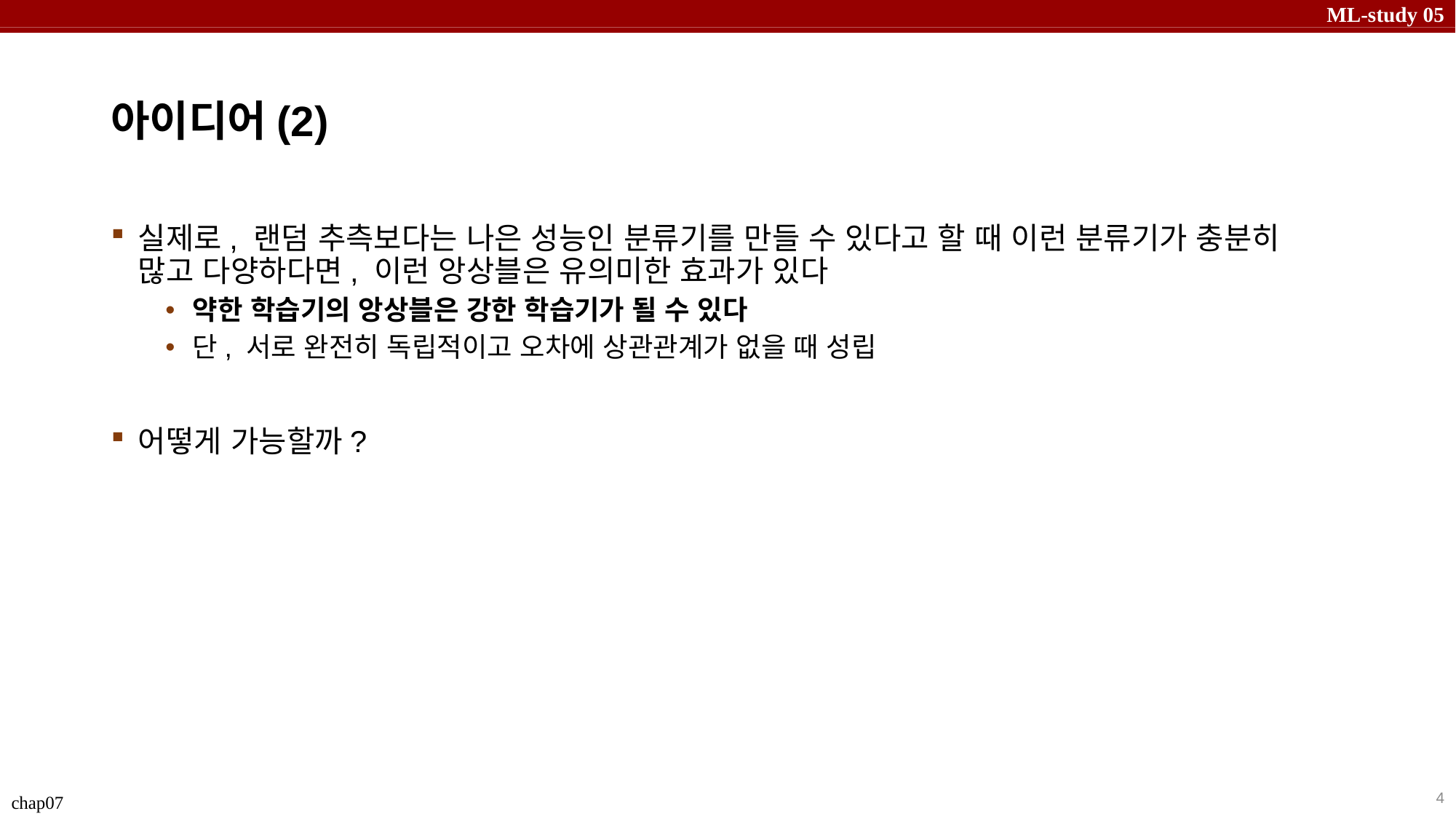

# 아이디어(2)
실제로, 랜덤 추측보다는 나은 성능인 분류기를 만들 수 있다고 할 때 이런 분류기가 충분히 많고 다양하다면, 이런 앙상블은 유의미한 효과가 있다
약한 학습기의 앙상블은 강한 학습기가 될 수 있다
단, 서로 완전히 독립적이고 오차에 상관관계가 없을 때 성립

어떻게 가능할까?
4